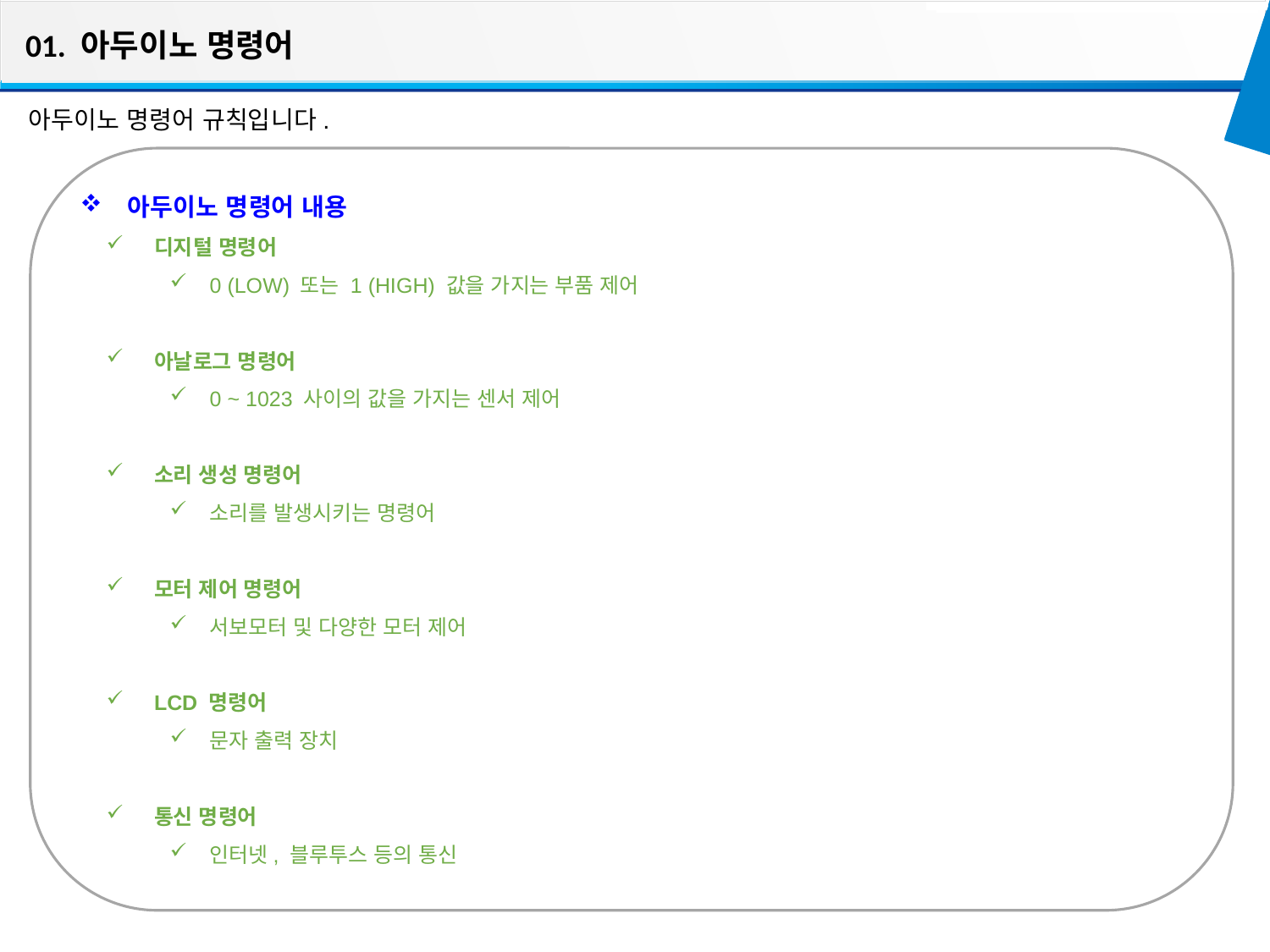

01. 아두이노 명령어

아두이노 명령어 규칙입니다.
아두이노 명령어 내용
디지털 명령어
0 (LOW) 또는 1 (HIGH) 값을 가지는 부품 제어

아날로그 명령어
0 ~ 1023 사이의 값을 가지는 센서 제어

소리 생성 명령어
소리를 발생시키는 명령어

모터 제어 명령어
서보모터 및 다양한 모터 제어

LCD 명령어
문자 출력 장치

통신 명령어
인터넷, 블루투스 등의 통신